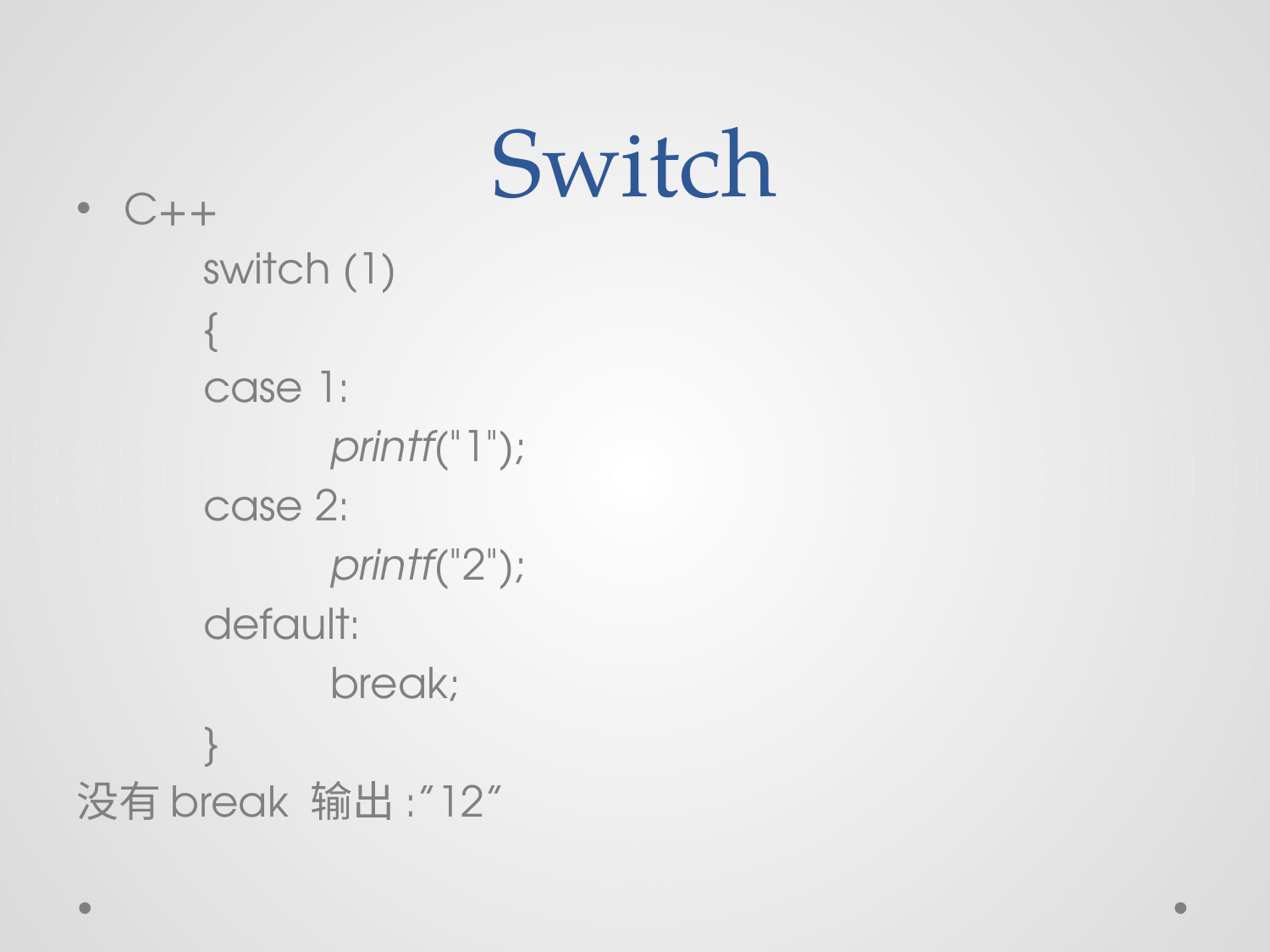

# Switch
C++
	switch (1)
	{
	case 1:
		printf("1");
	case 2:
		printf("2");
	default:
		break;
	}
没有break 输出:”12”